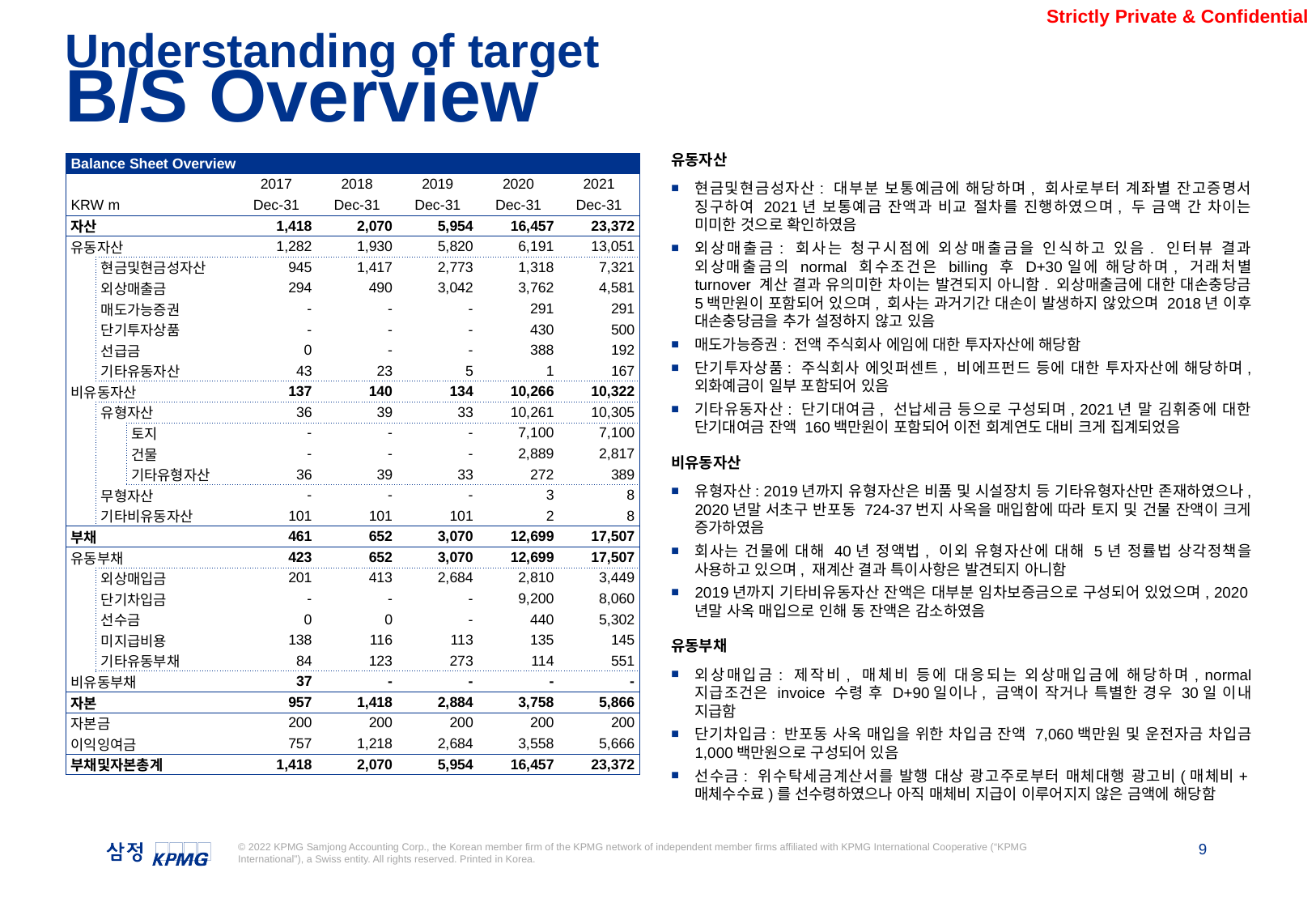

Understanding of target
B/S Overview
| Balance Sheet Overview |  |  |  |  |  |  |  |
| --- | --- | --- | --- | --- | --- | --- | --- |
|  |  |  | 2017 | 2018 | 2019 | 2020 | 2021 |
| KRW m |  |  | Dec-31 | Dec-31 | Dec-31 | Dec-31 | Dec-31 |
| 자산 |  |  | 1,418 | 2,070 | 5,954 | 16,457 | 23,372 |
| 유동자산 |  |  | 1,282 | 1,930 | 5,820 | 6,191 | 13,051 |
|  | 현금및현금성자산 |  | 945 | 1,417 | 2,773 | 1,318 | 7,321 |
|  | 외상매출금 |  | 294 | 490 | 3,042 | 3,762 | 4,581 |
|  | 매도가능증권 |  | - | - | - | 291 | 291 |
|  | 단기투자상품 |  | - | - | - | 430 | 500 |
|  | 선급금 |  | 0 | - | - | 388 | 192 |
|  | 기타유동자산 |  | 43 | 23 | 5 | 1 | 167 |
| 비유동자산 |  |  | 137 | 140 | 134 | 10,266 | 10,322 |
|  | 유형자산 |  | 36 | 39 | 33 | 10,261 | 10,305 |
|  |  | 토지 | - | - | - | 7,100 | 7,100 |
|  |  | 건물 | - | - | - | 2,889 | 2,817 |
|  |  | 기타유형자산 | 36 | 39 | 33 | 272 | 389 |
|  | 무형자산 |  | - | - | - | 3 | 8 |
|  | 기타비유동자산 |  | 101 | 101 | 101 | 2 | 8 |
| 부채 |  |  | 461 | 652 | 3,070 | 12,699 | 17,507 |
| 유동부채 |  |  | 423 | 652 | 3,070 | 12,699 | 17,507 |
|  | 외상매입금 |  | 201 | 413 | 2,684 | 2,810 | 3,449 |
|  | 단기차입금 |  | - | - | - | 9,200 | 8,060 |
|  | 선수금 |  | 0 | 0 | - | 440 | 5,302 |
|  | 미지급비용 |  | 138 | 116 | 113 | 135 | 145 |
|  | 기타유동부채 |  | 84 | 123 | 273 | 114 | 551 |
| 비유동부채 |  |  | 37 | - | - | - | - |
| 자본 |  |  | 957 | 1,418 | 2,884 | 3,758 | 5,866 |
| 자본금 |  |  | 200 | 200 | 200 | 200 | 200 |
| 이익잉여금 |  |  | 757 | 1,218 | 2,684 | 3,558 | 5,666 |
| 부채및자본총계 |  |  | 1,418 | 2,070 | 5,954 | 16,457 | 23,372 |
유동자산
현금및현금성자산: 대부분 보통예금에 해당하며, 회사로부터 계좌별 잔고증명서 징구하여 2021년 보통예금 잔액과 비교 절차를 진행하였으며, 두 금액 간 차이는 미미한 것으로 확인하였음
외상매출금: 회사는 청구시점에 외상매출금을 인식하고 있음. 인터뷰 결과 외상매출금의 normal 회수조건은 billing 후 D+30일에 해당하며, 거래처별 turnover 계산 결과 유의미한 차이는 발견되지 아니함. 외상매출금에 대한 대손충당금 5백만원이 포함되어 있으며, 회사는 과거기간 대손이 발생하지 않았으며 2018년 이후 대손충당금을 추가 설정하지 않고 있음
매도가능증권: 전액 주식회사 에임에 대한 투자자산에 해당함
단기투자상품: 주식회사 에잇퍼센트, 비에프펀드 등에 대한 투자자산에 해당하며, 외화예금이 일부 포함되어 있음
기타유동자산: 단기대여금, 선납세금 등으로 구성되며, 2021년 말 김휘중에 대한 단기대여금 잔액 160백만원이 포함되어 이전 회계연도 대비 크게 집계되었음
비유동자산
유형자산: 2019년까지 유형자산은 비품 및 시설장치 등 기타유형자산만 존재하였으나, 2020년말 서초구 반포동 724-37번지 사옥을 매입함에 따라 토지 및 건물 잔액이 크게 증가하였음
회사는 건물에 대해 40년 정액법, 이외 유형자산에 대해 5년 정률법 상각정책을 사용하고 있으며, 재계산 결과 특이사항은 발견되지 아니함
2019년까지 기타비유동자산 잔액은 대부분 임차보증금으로 구성되어 있었으며, 2020년말 사옥 매입으로 인해 동 잔액은 감소하였음
유동부채
외상매입금: 제작비, 매체비 등에 대응되는 외상매입금에 해당하며, normal 지급조건은 invoice 수령 후 D+90일이나, 금액이 작거나 특별한 경우 30일 이내 지급함
단기차입금: 반포동 사옥 매입을 위한 차입금 잔액 7,060백만원 및 운전자금 차입금 1,000백만원으로 구성되어 있음
선수금: 위수탁세금계산서를 발행 대상 광고주로부터 매체대행 광고비(매체비+매체수수료)를 선수령하였으나 아직 매체비 지급이 이루어지지 않은 금액에 해당함